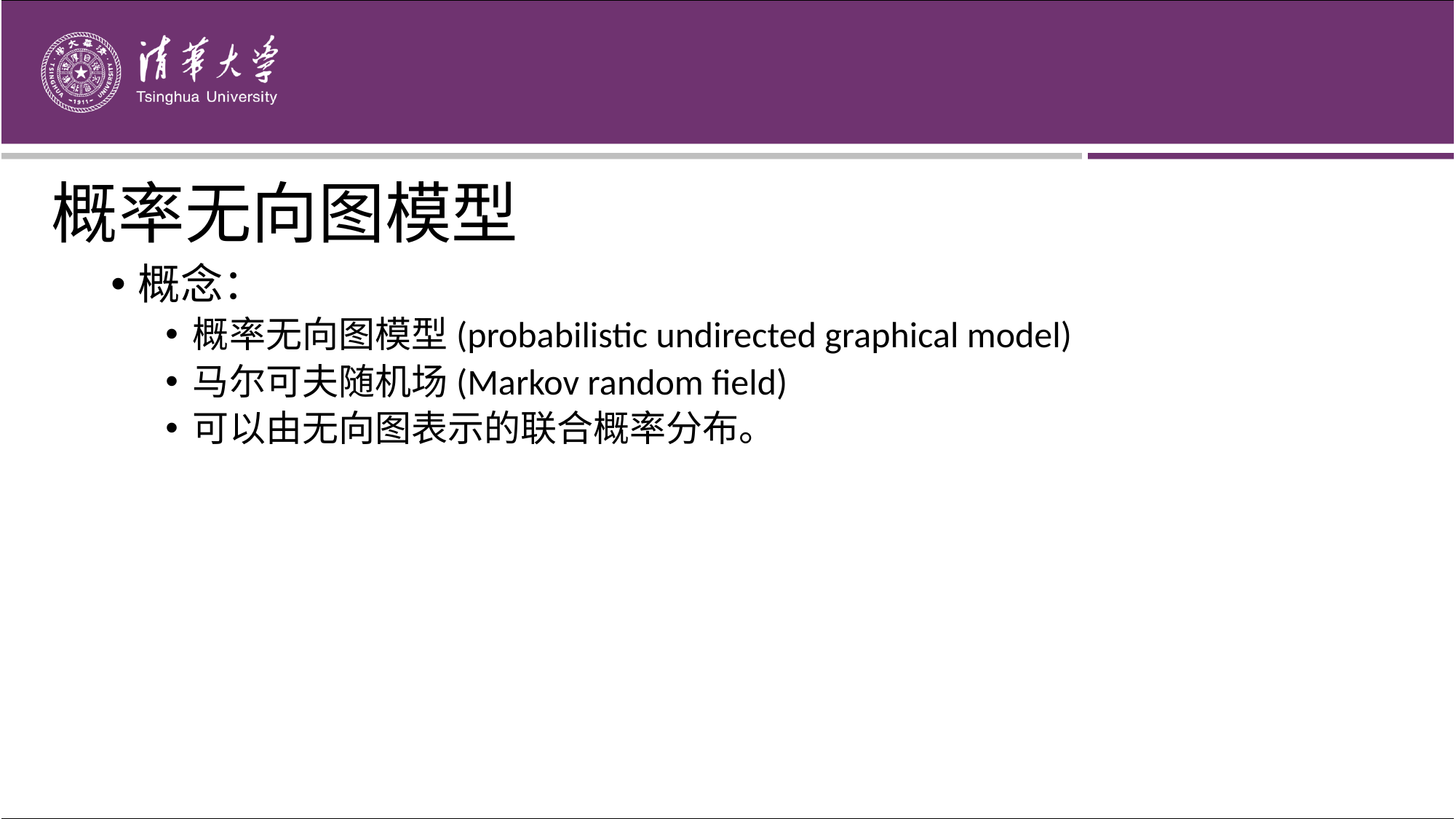

# 概率无向图模型
概念：
概率无向图模型(probabilistic undirected graphical model)
马尔可夫随机场(Markov random field)
可以由无向图表示的联合概率分布。